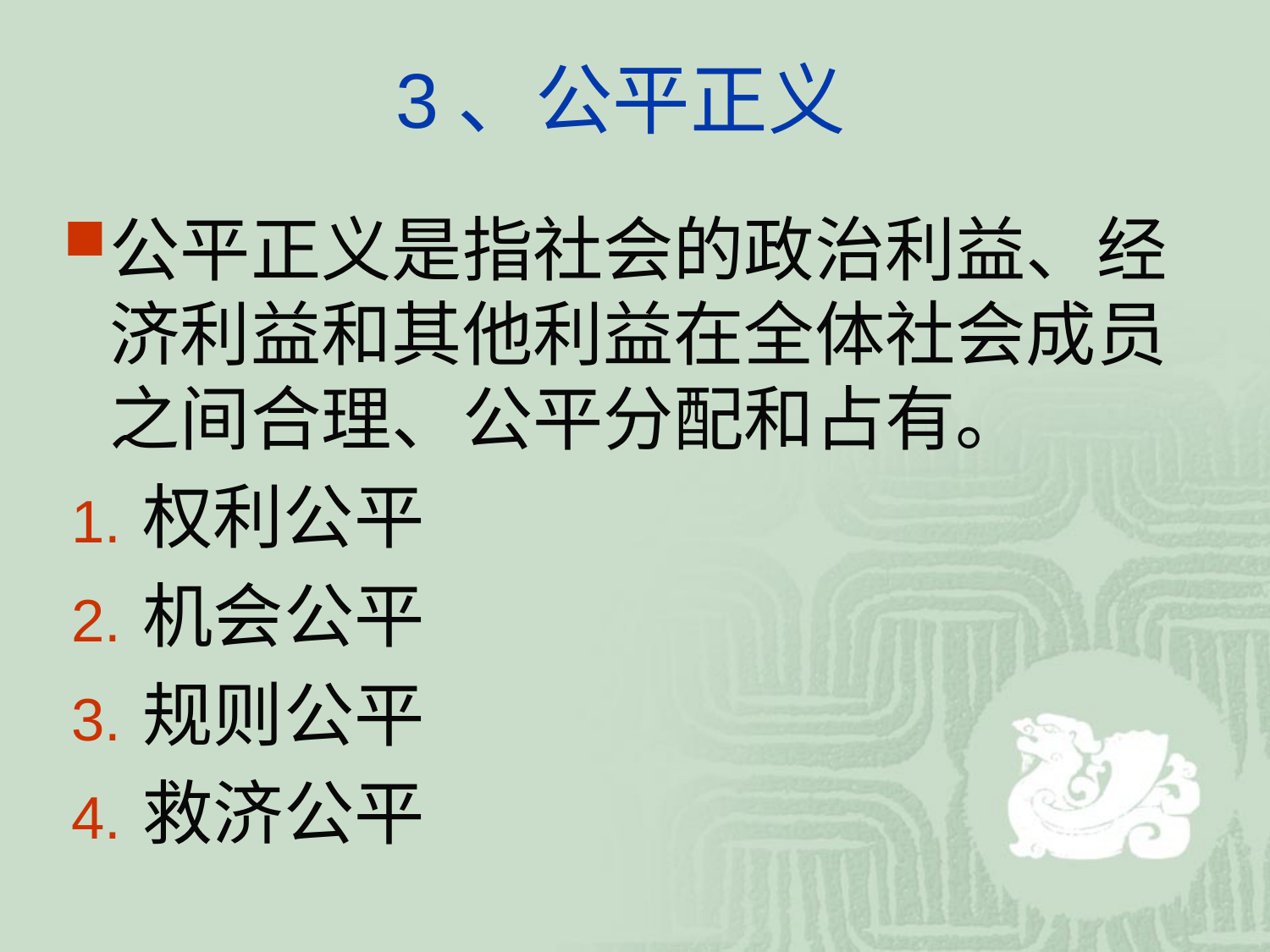

# 3、公平正义
公平正义是指社会的政治利益、经济利益和其他利益在全体社会成员之间合理、公平分配和占有。
权利公平
机会公平
规则公平
救济公平